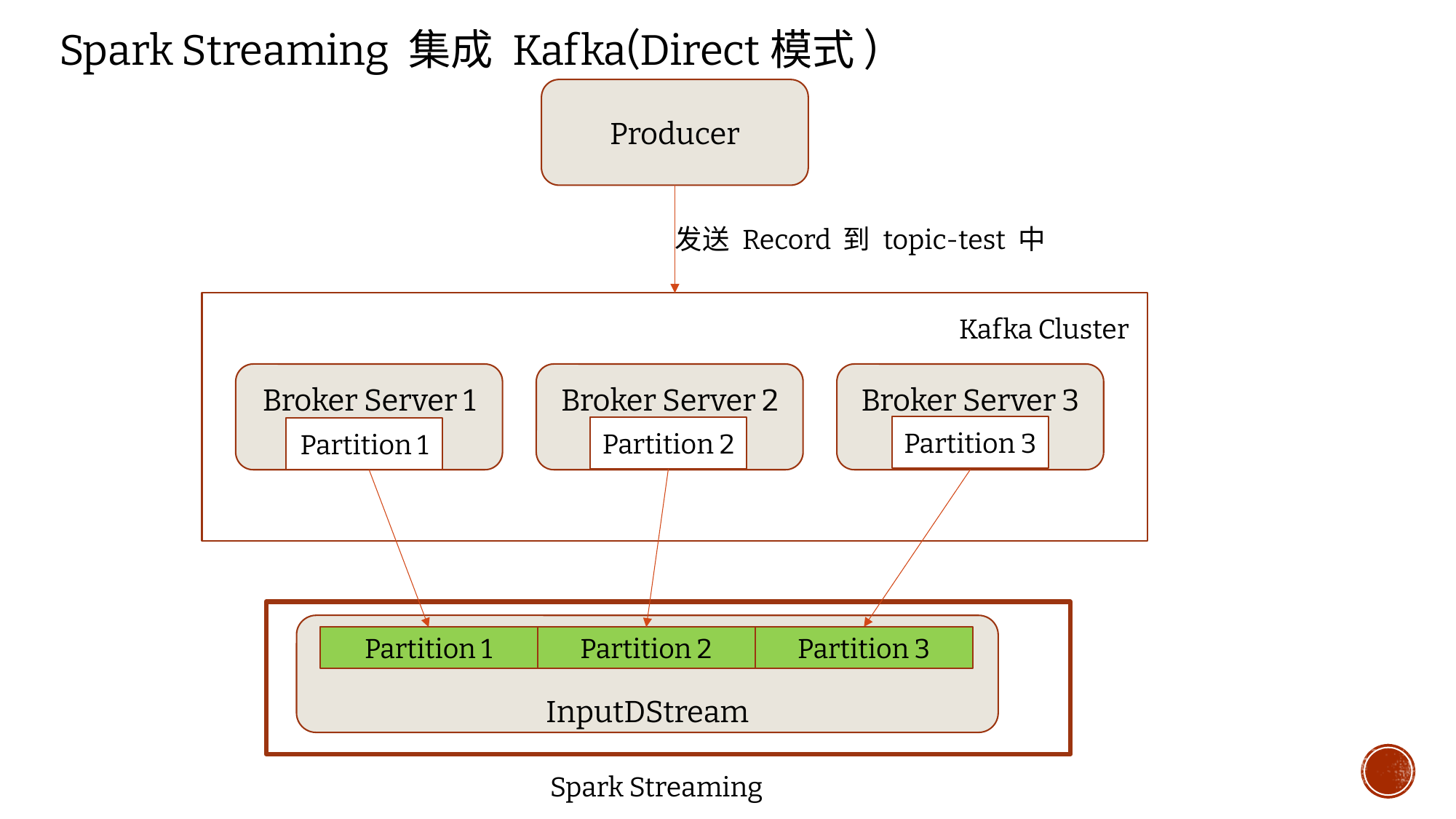

Spark Streaming 集成 Kafka(Direct模式)
Producer
发送 Record 到 topic-test 中

Kafka Cluster
Broker Server 1

Broker Server 2

Broker Server 3

Partition 3
Partition 2
Partition 1

InputDStream

Partition 3
Partition 1
Partition 2
Spark Streaming